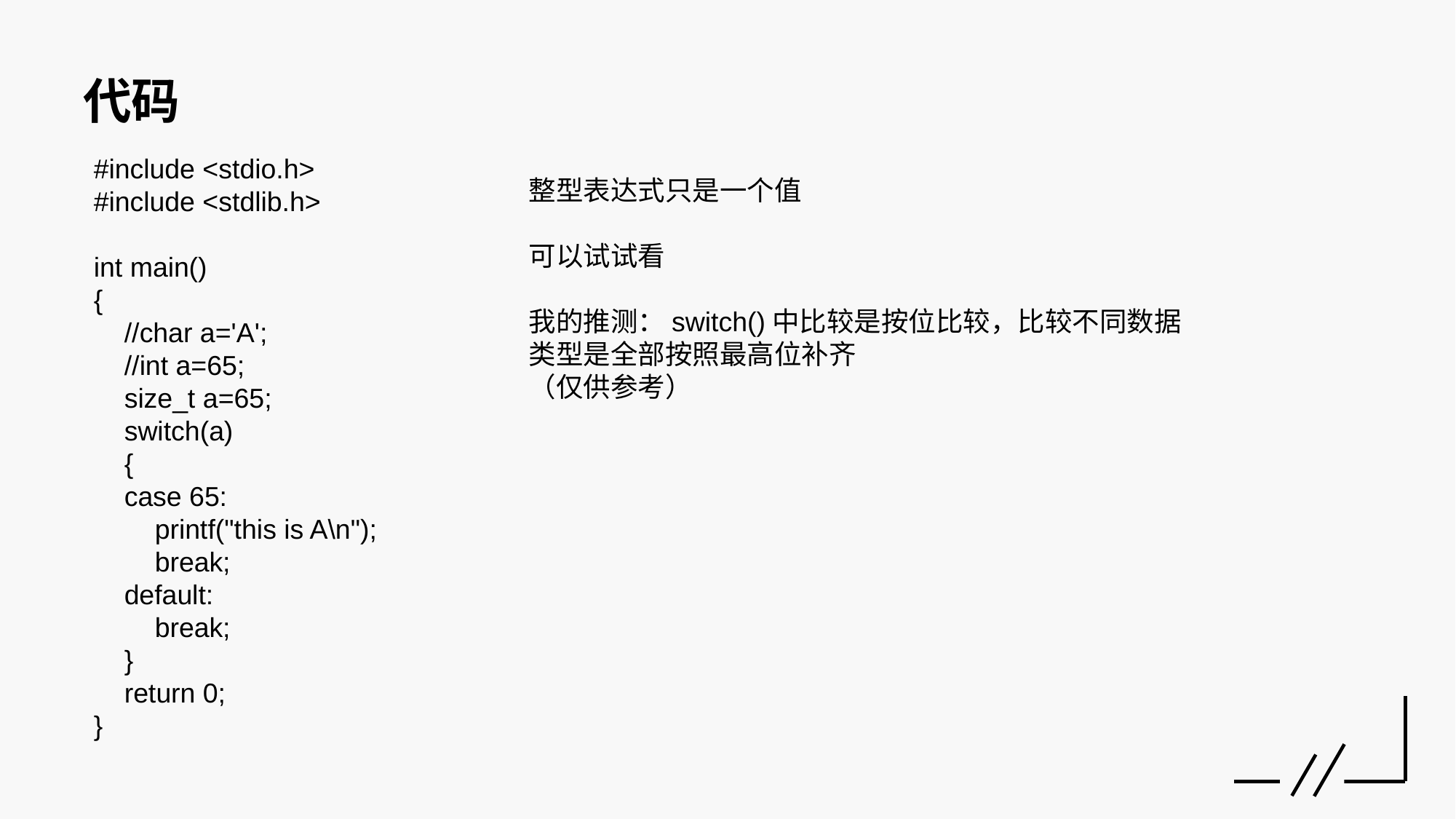

# 代码
#include <stdio.h>
#include <stdlib.h>

int main()
{
    //char a='A';
    //int a=65;
    size_t a=65;
    switch(a)
    {
    case 65:
        printf("this is A\n");
        break;
    default:
        break;
    }
    return 0;
}
整型表达式只是一个值

可以试试看

我的推测：switch()中比较是按位比较，比较不同数据类型是全部按照最高位补齐
（仅供参考）